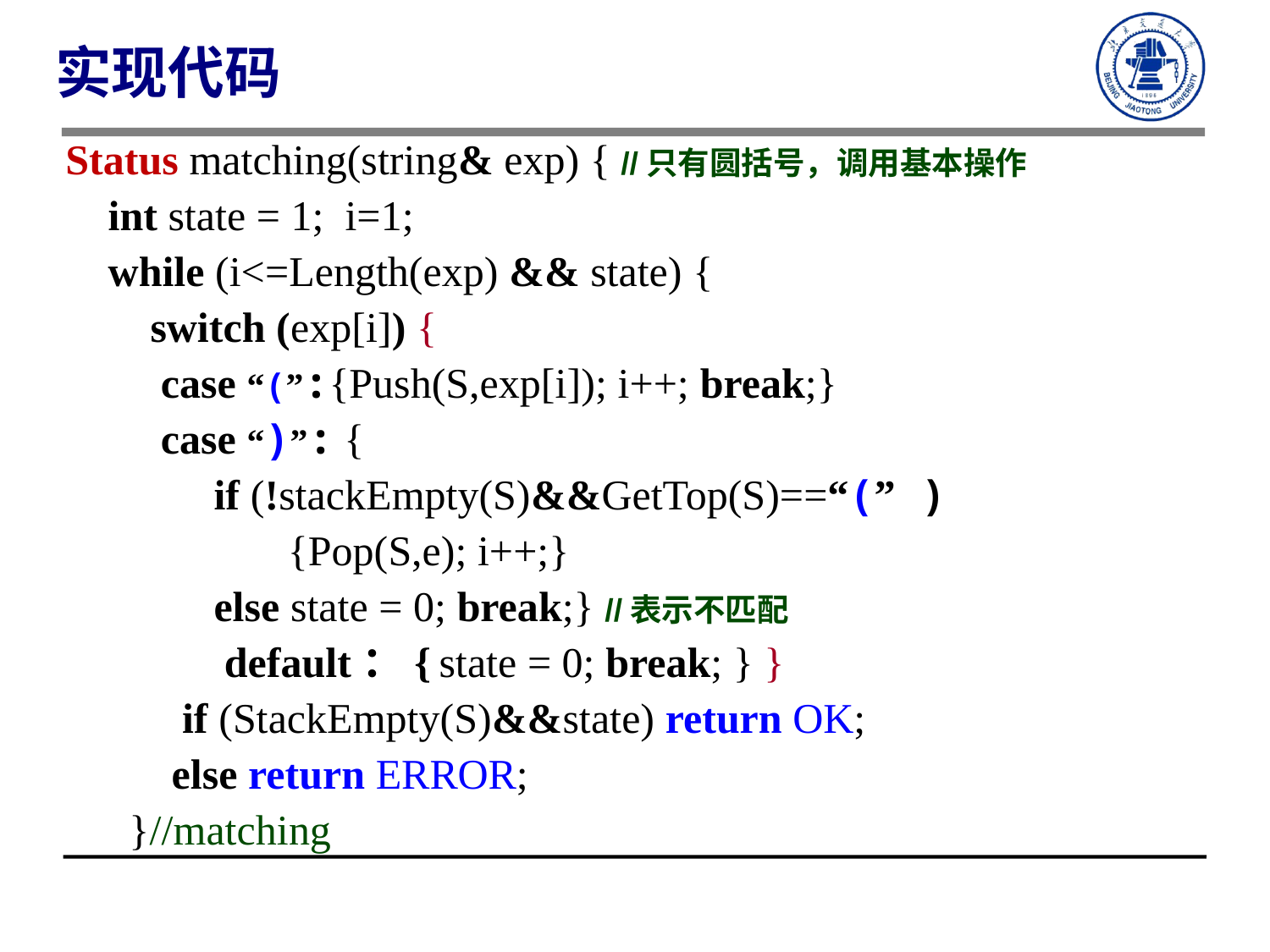

实现代码
Status matching(string& exp) { //只有圆括号，调用基本操作
    int state = 1;  i=1;
    while (i<=Length(exp) && state) {
        switch (exp[i]) {
         case “(”:{Push(S,exp[i]); i++; break;}
         case “)”: {
        if (!stackEmpty(S)&&GetTop(S)==“(” )
               {Pop(S,e); i++;}
        else state = 0; break;} //表示不匹配
         default：{ state = 0; break; } }
     if (StackEmpty(S)&&state) return OK;
    else return ERROR;
}//matching